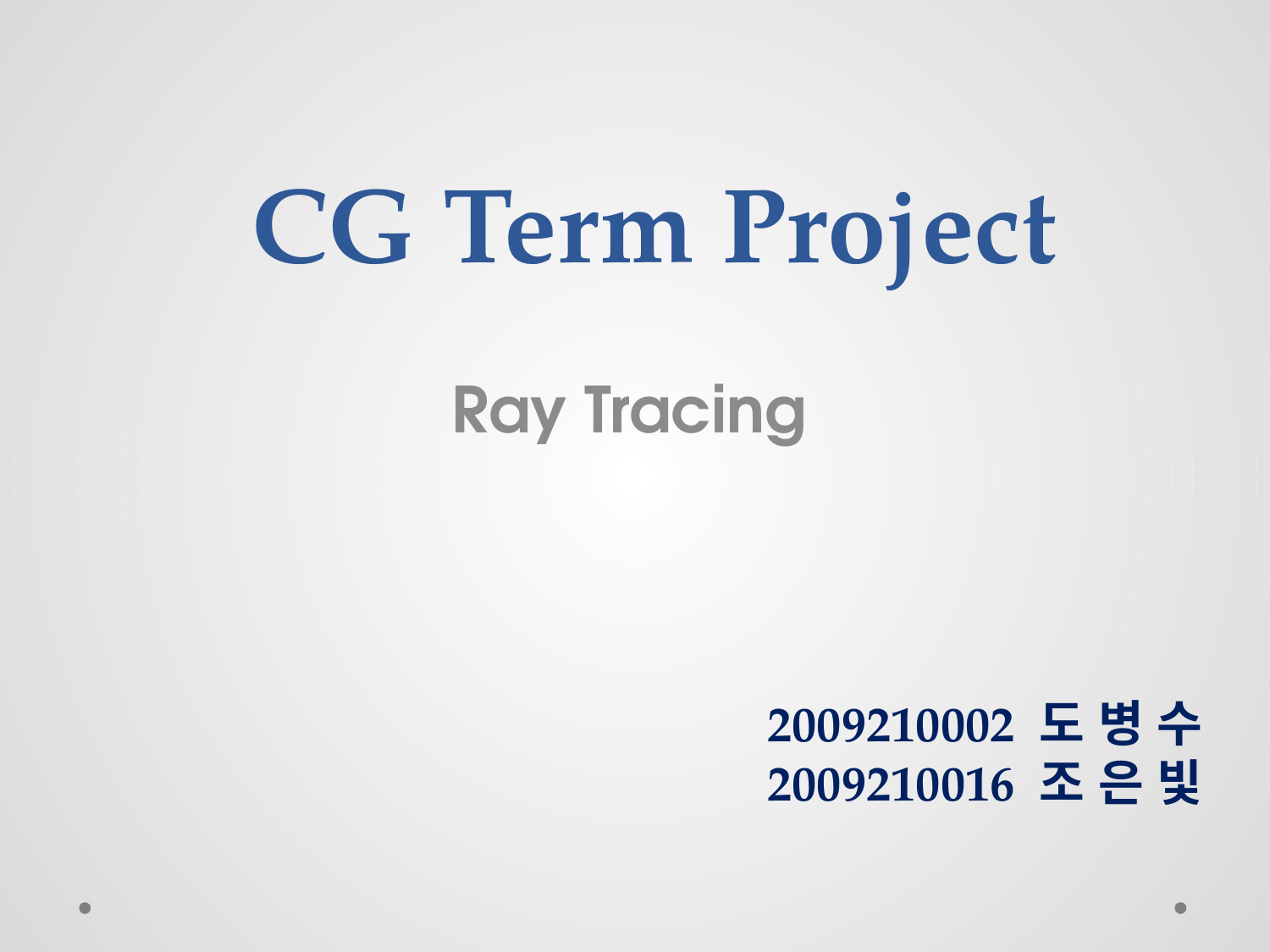

# CG Term Project
Ray Tracing

2009210002 도 병 수
2009210016 조 은 빛